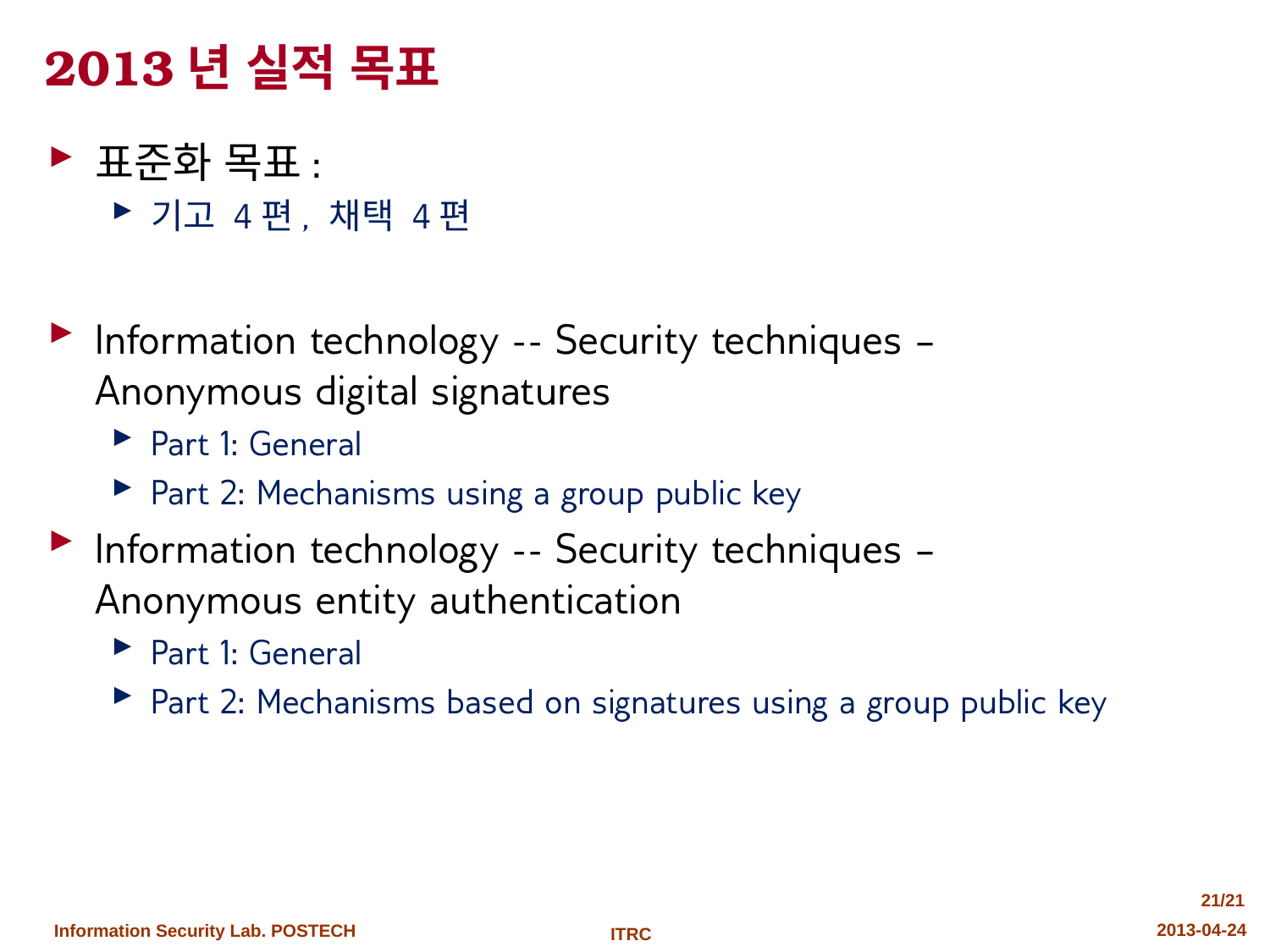

# 2013년 실적 목표
표준화 목표:
기고 4편, 채택 4편

Information technology -- Security techniques –
Anonymous digital signatures
Part 1: General
Part 2: Mechanisms using a group public key
Information technology -- Security techniques –
Anonymous entity authentication
Part 1: General
Part 2: Mechanisms based on signatures using a group public key
21/21
2013-04-24
ITRC